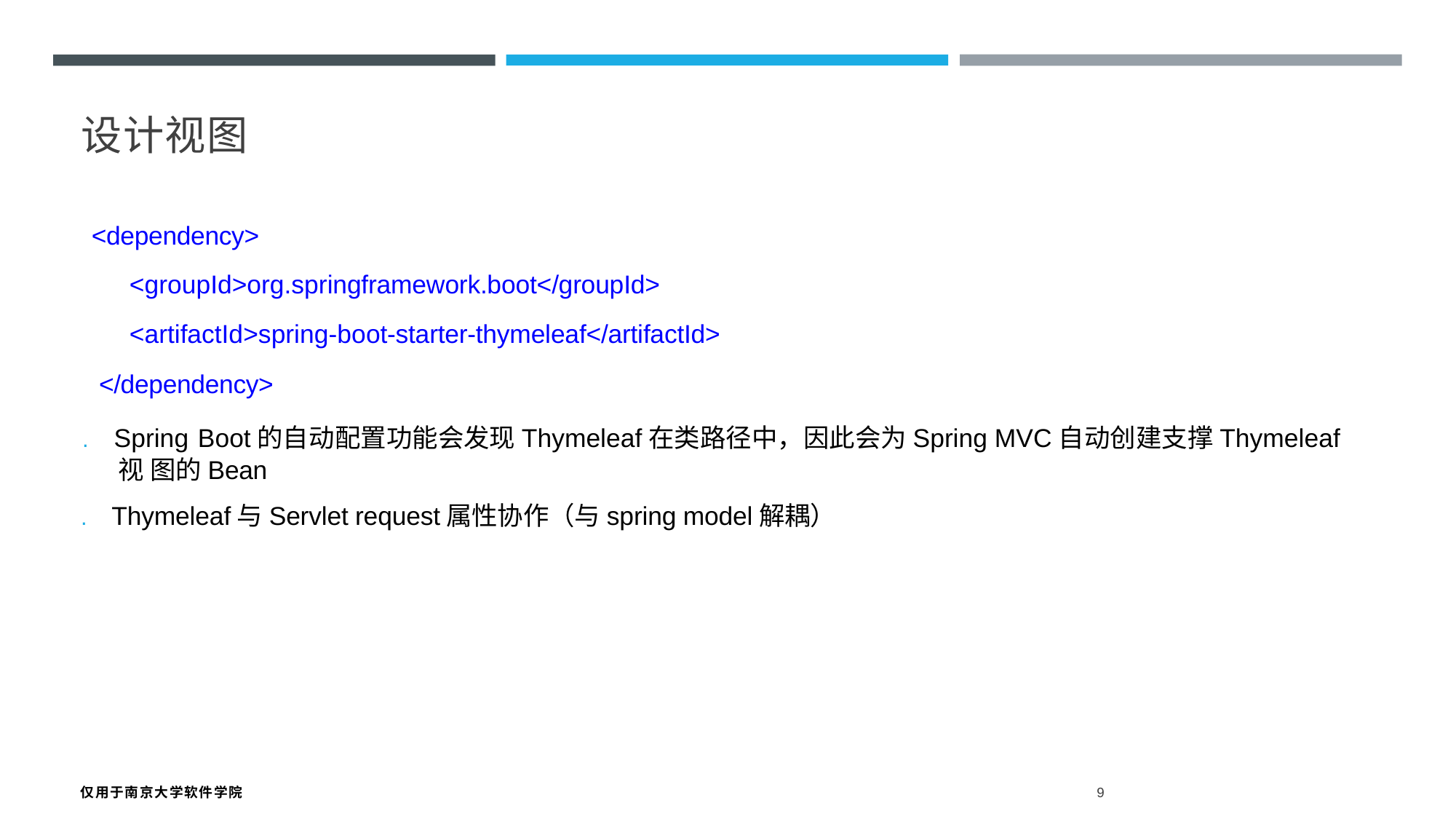

设计视图

<dependency>
<groupId>org.springframework.boot</groupId>
<artifactId>spring-boot-starter-thymeleaf</artifactId>
</dependency>
.   Spring Boot的自动配置功能会发现Thymeleaf在类路径中，因此会为Spring MVC自动创建支撑Thymeleaf视 图的Bean

.   Thymeleaf与Servlet request属性协作（与spring model解耦）

仅用于南京大学软件学院                                                                                                                                                                                                                                                                                 9